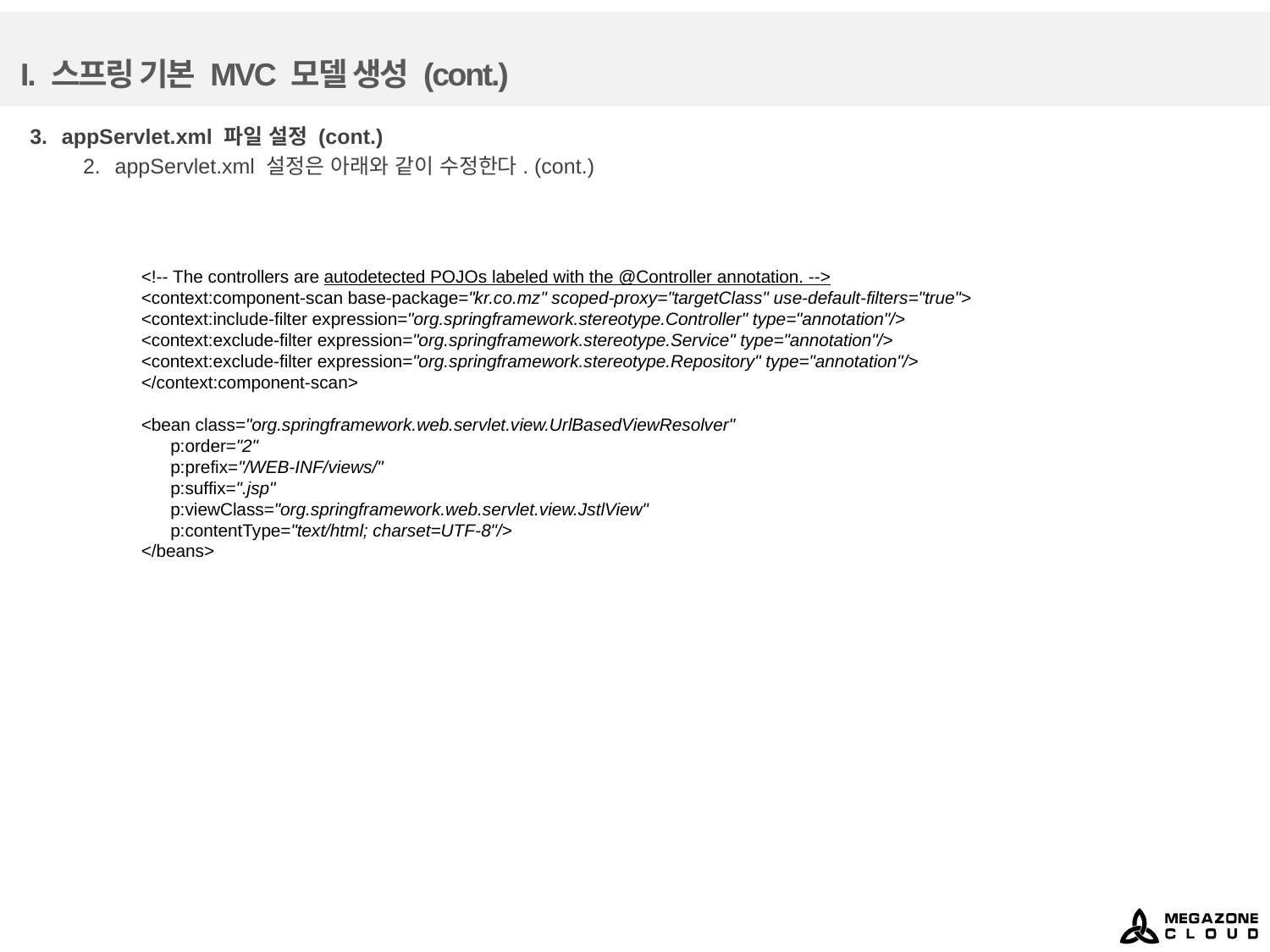

# I. 스프링 기본 MVC 모델 생성 (cont.)
appServlet.xml 파일 설정 (cont.)
appServlet.xml 설정은 아래와 같이 수정한다. (cont.)

<!-- The controllers are autodetected POJOs labeled with the @Controller annotation. -->
<context:component-scan base-package="kr.co.mz" scoped-proxy="targetClass" use-default-filters="true">
<context:include-filter expression="org.springframework.stereotype.Controller" type="annotation"/>
<context:exclude-filter expression="org.springframework.stereotype.Service" type="annotation"/>
<context:exclude-filter expression="org.springframework.stereotype.Repository" type="annotation"/>
</context:component-scan>

<bean class="org.springframework.web.servlet.view.UrlBasedViewResolver"
      p:order="2"
      p:prefix="/WEB-INF/views/"
      p:suffix=".jsp"
      p:viewClass="org.springframework.web.servlet.view.JstlView"
      p:contentType="text/html; charset=UTF-8"/>
</beans>